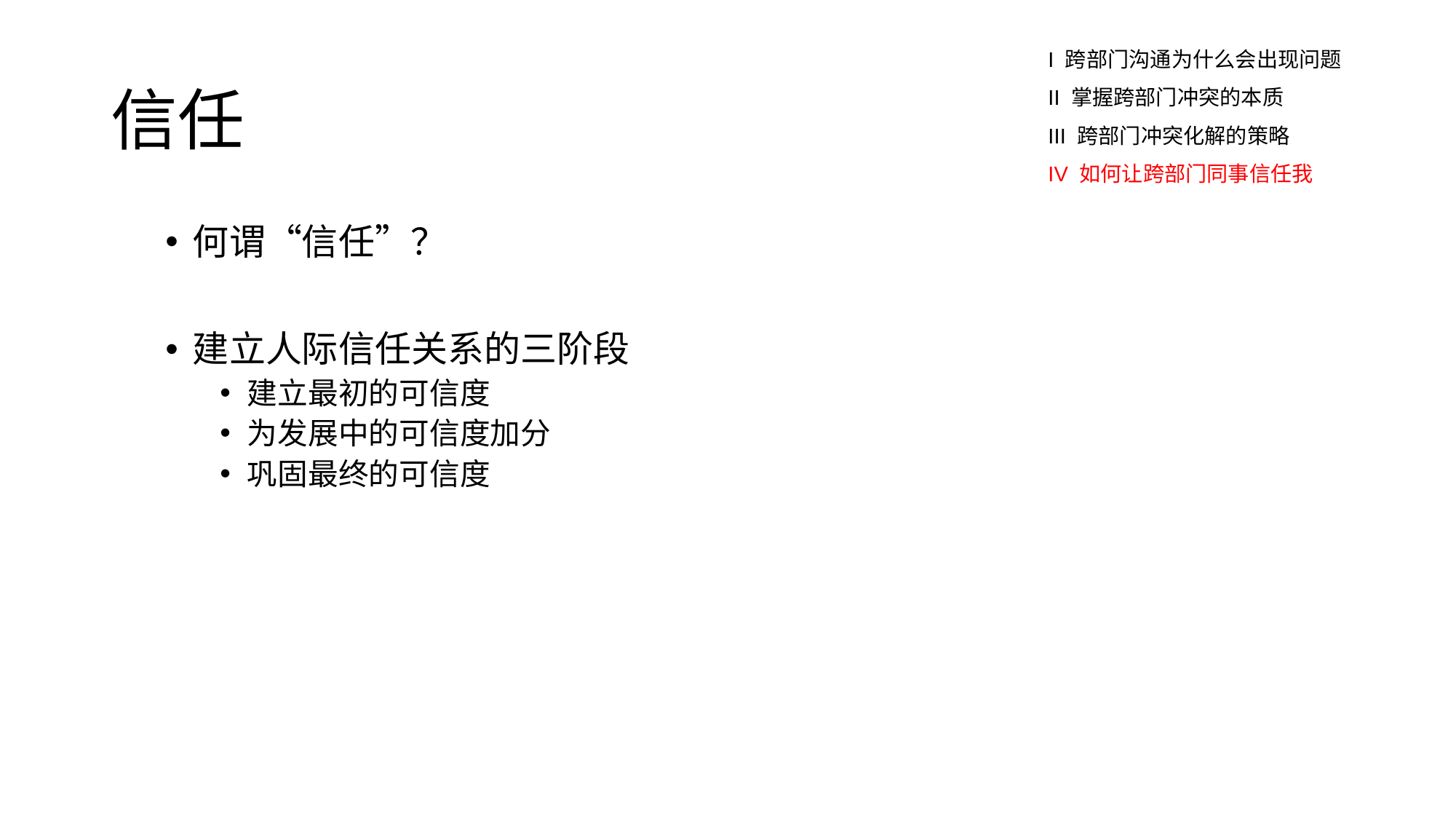

# 信任
I 跨部门沟通为什么会出现问题
II 掌握跨部门冲突的本质
III 跨部门冲突化解的策略
IV 如何让跨部门同事信任我
何谓“信任”？

建立人际信任关系的三阶段
建立最初的可信度
为发展中的可信度加分
巩固最终的可信度